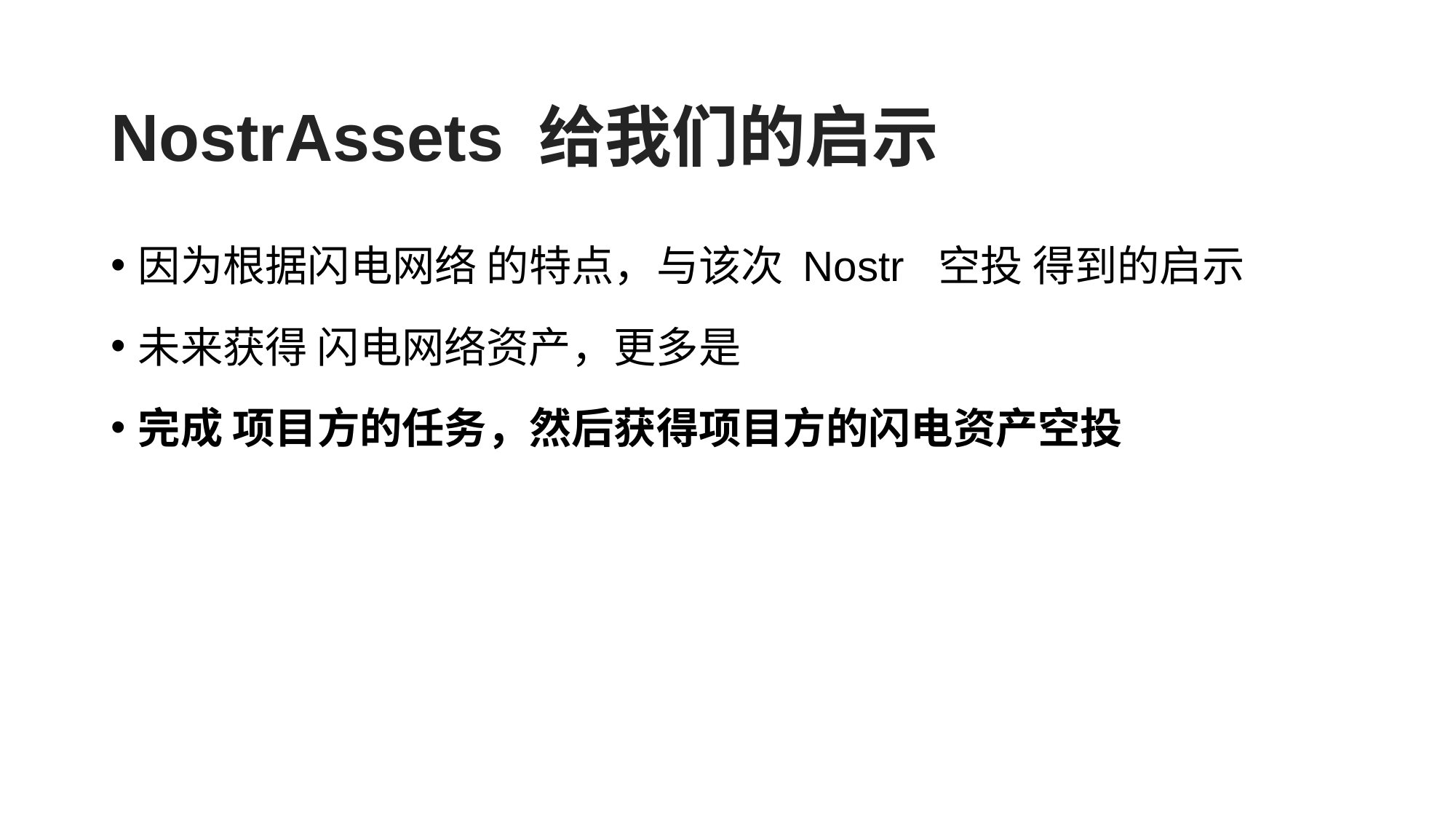

# NostrAssets 给我们的启示
因为根据闪电网络 的特点，与该次 Nostr  空投 得到的启示
未来获得 闪电网络资产，更多是
完成 项目方的任务，然后获得项目方的闪电资产空投